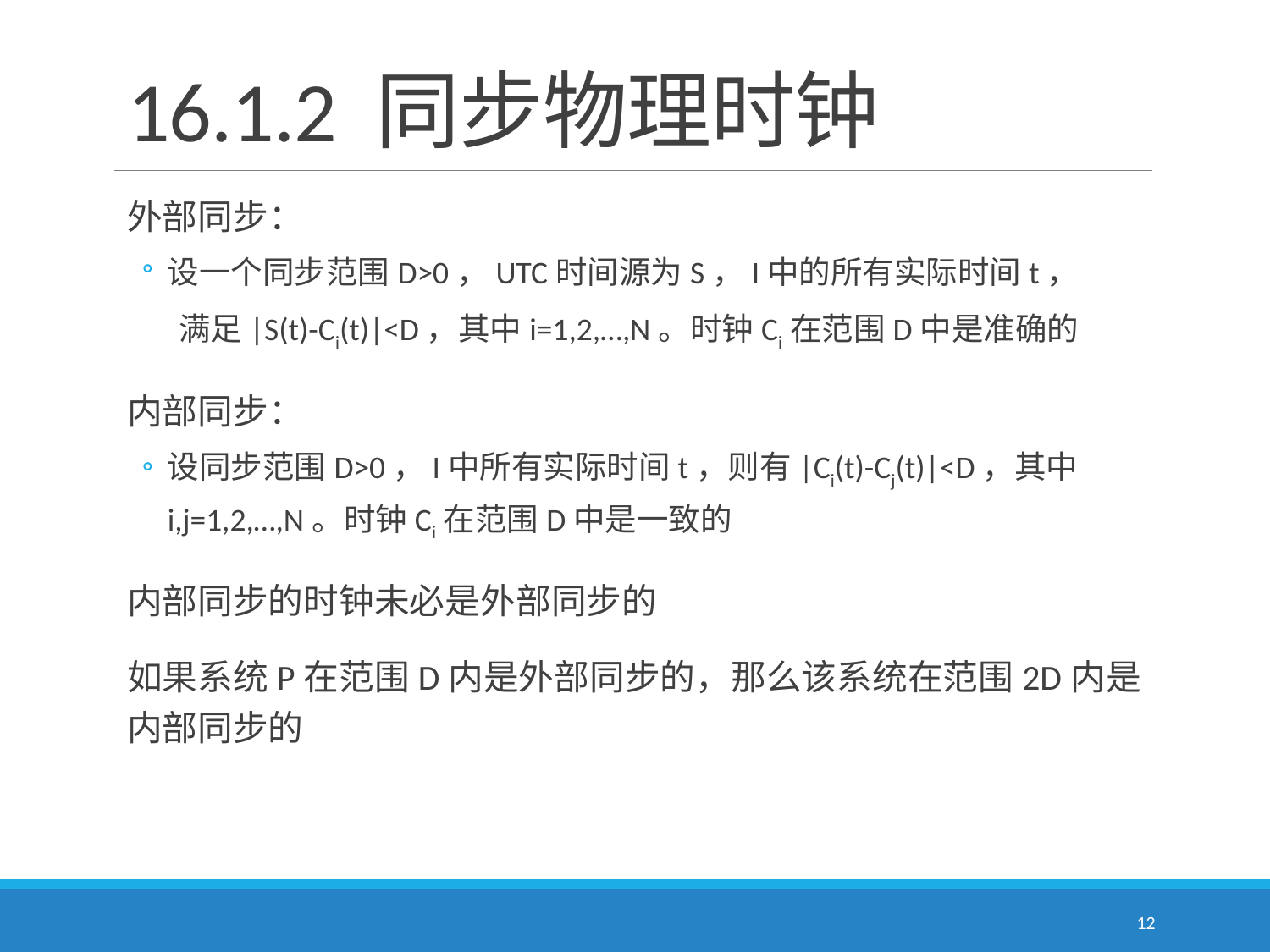

# 16.1.2 同步物理时钟
外部同步：
设一个同步范围D>0，UTC时间源为S，I中的所有实际时间t，
    满足|S(t)-Ci(t)|<D，其中i=1,2,…,N。时钟Ci在范围D中是准确的
内部同步：
设同步范围D>0，I中所有实际时间t，则有|Ci(t)-Cj(t)|<D，其中i,j=1,2,…,N。时钟Ci在范围D中是一致的
内部同步的时钟未必是外部同步的
如果系统P在范围D内是外部同步的，那么该系统在范围2D内是内部同步的
12